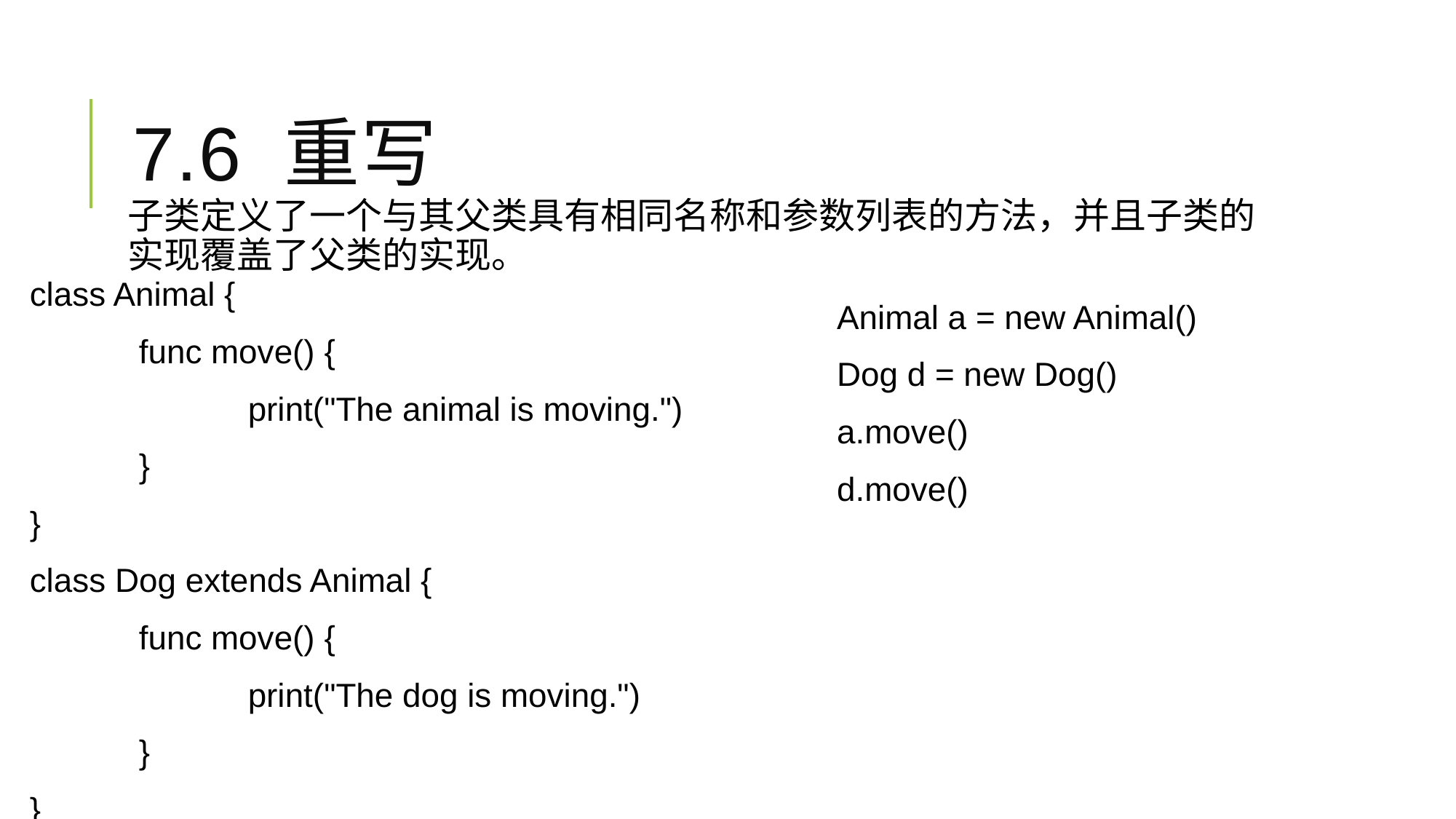

# 7.6 重写
子类定义了一个与其父类具有相同名称和参数列表的方法，并且子类的实现覆盖了父类的实现。

class Animal {
	func move() {
		print("The animal is moving.")
	}
}
class Dog extends Animal {
	func move() {
		print("The dog is moving.")
	}
}

Animal a = new Animal()
Dog d = new Dog()
a.move()
d.move()